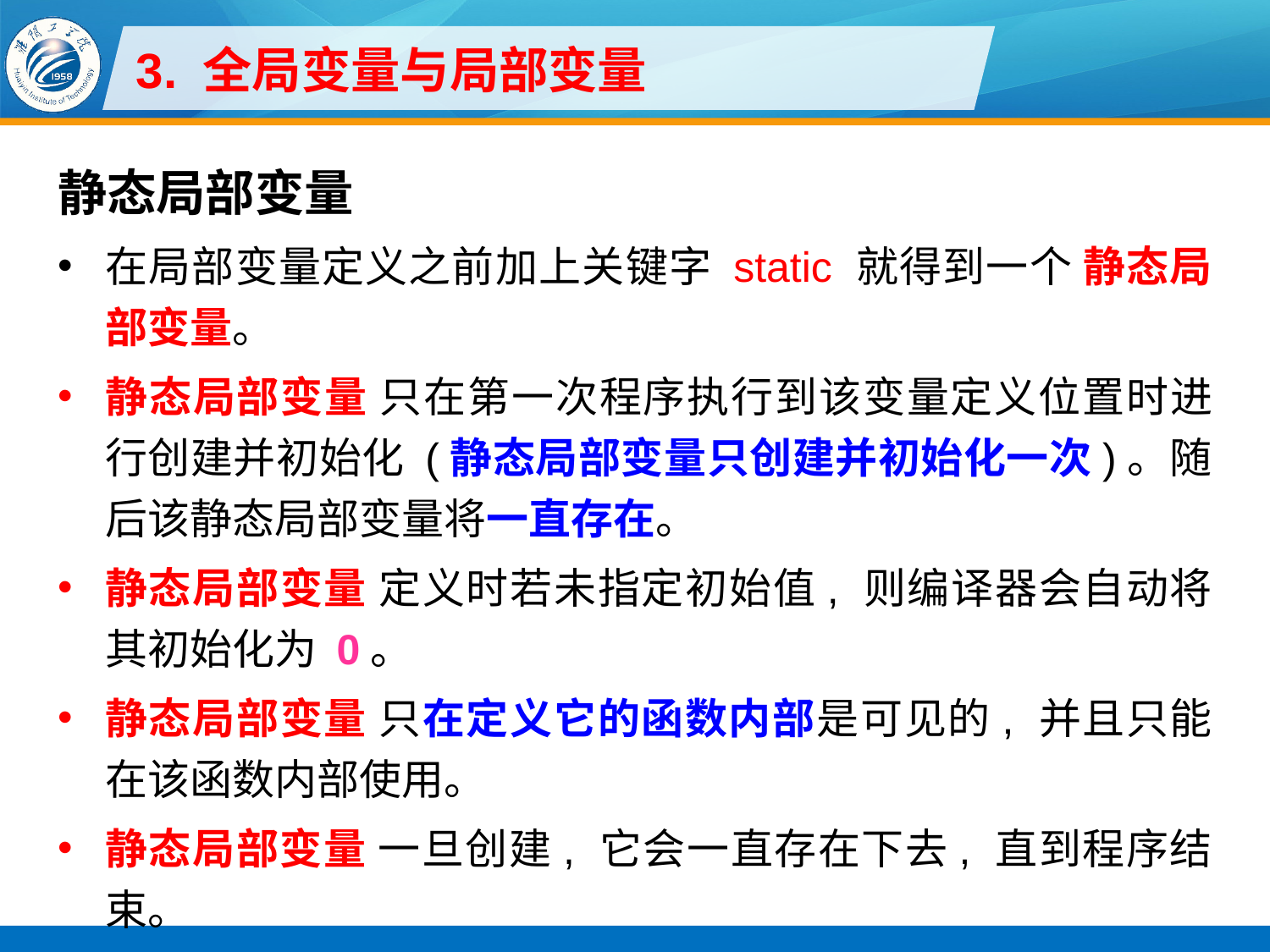

# 3. 全局变量与局部变量
静态局部变量
在局部变量定义之前加上关键字 static 就得到一个 静态局部变量。
静态局部变量 只在第一次程序执行到该变量定义位置时进行创建并初始化 (静态局部变量只创建并初始化一次)。随后该静态局部变量将一直存在。
静态局部变量 定义时若未指定初始值, 则编译器会自动将其初始化为 0。
静态局部变量 只在定义它的函数内部是可见的, 并且只能在该函数内部使用。
静态局部变量 一旦创建, 它会一直存在下去, 直到程序结束。